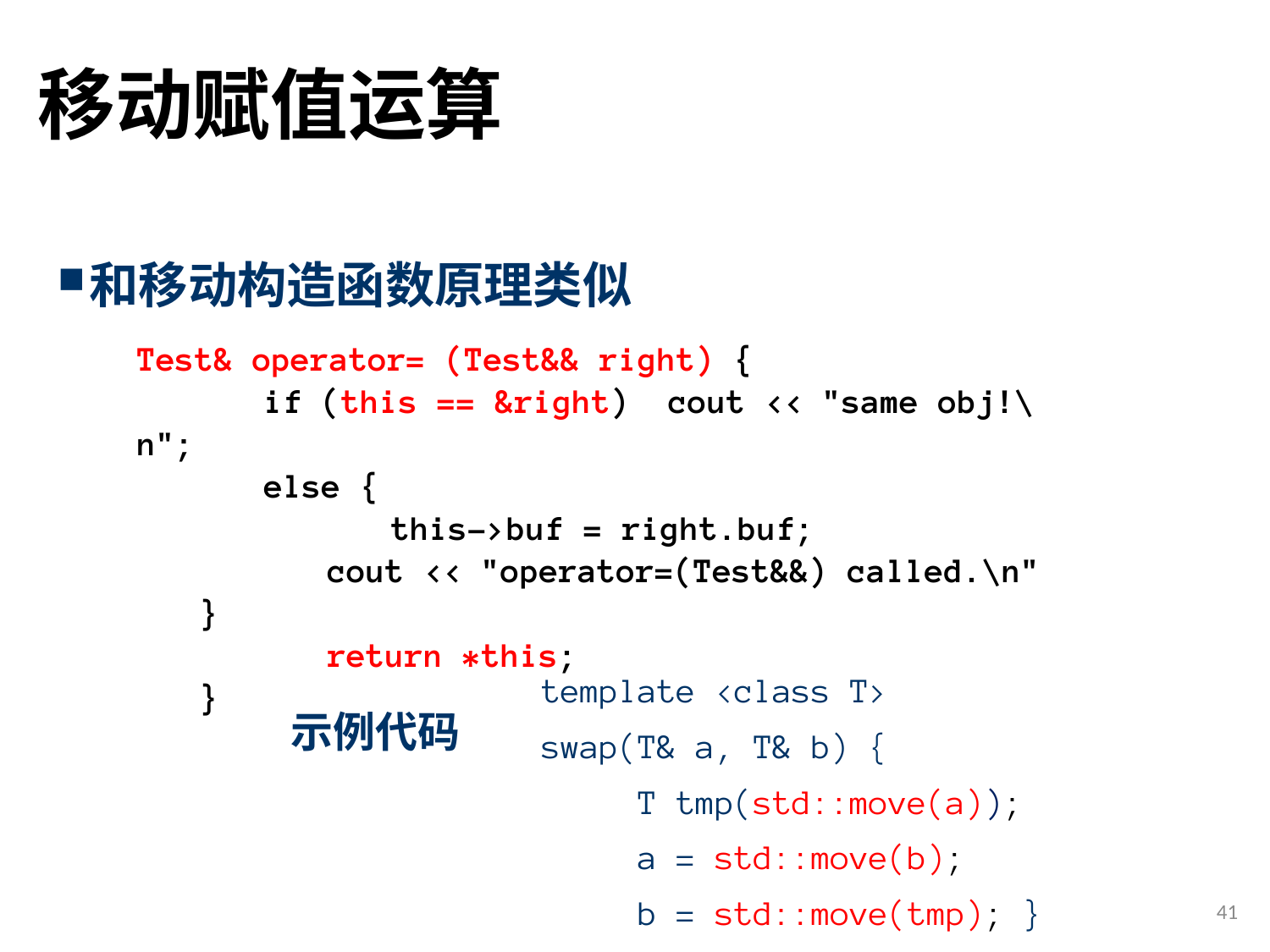

# 移动赋值运算

和移动构造函数原理类似

Test& operator= (Test&& right) {
	if (this == &right)  cout << "same obj!\n";
	else {
		this->buf = right.buf;
	cout << "operator=(Test&&) called.\n"
}
	return *this;
}
template <class T>
swap(T& a, T& b) {
     T tmp(std::move(a));
     a = std::move(b);
     b = std::move(tmp); }
示例代码
41